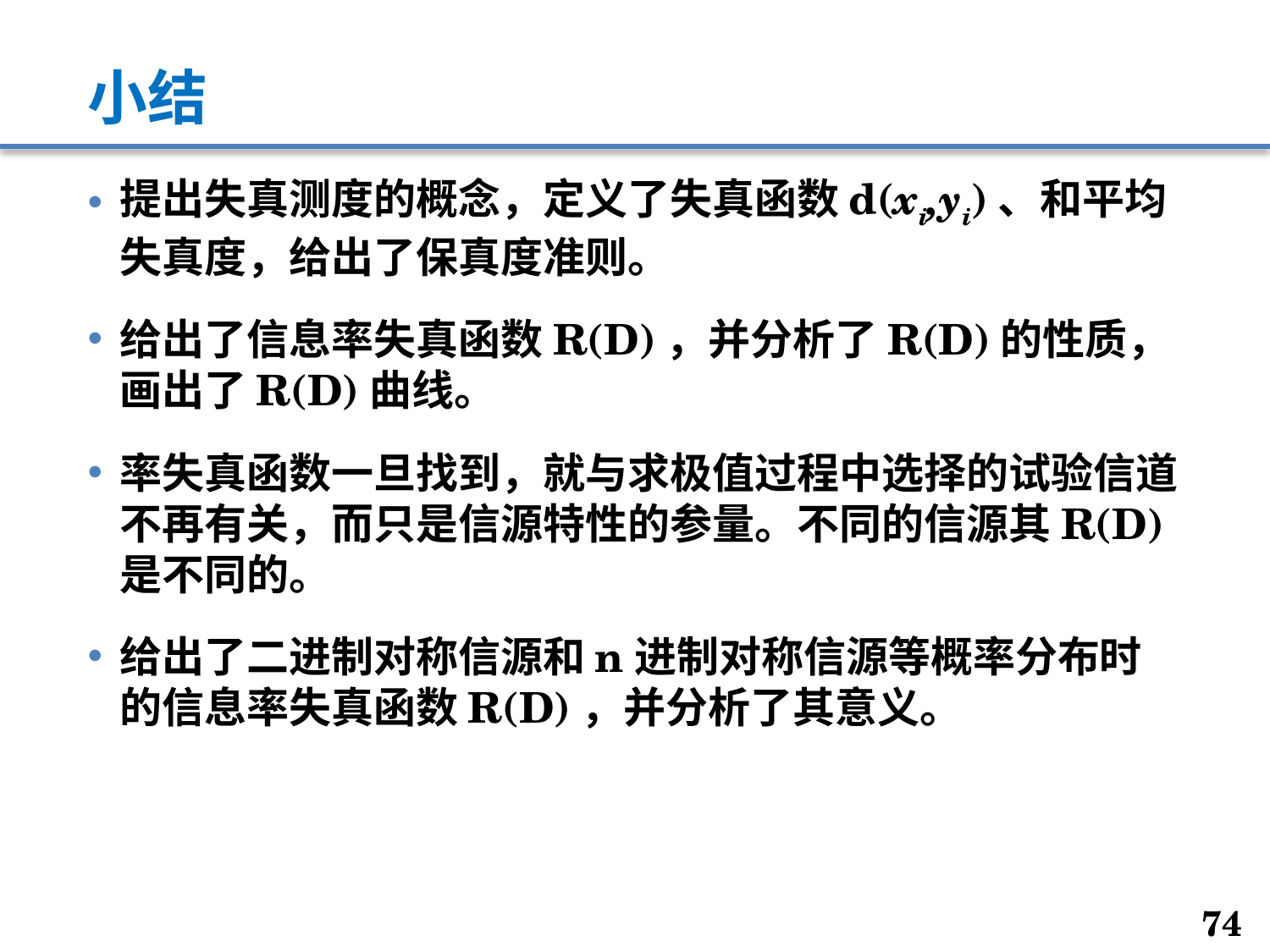

# 小结
提出失真测度的概念，定义了失真函数d(xi,yi)、和平均失真度，给出了保真度准则。
给出了信息率失真函数R(D)，并分析了R(D)的性质，画出了R(D)曲线。
率失真函数一旦找到，就与求极值过程中选择的试验信道不再有关，而只是信源特性的参量。不同的信源其R(D)是不同的。
给出了二进制对称信源和n进制对称信源等概率分布时的信息率失真函数R(D)，并分析了其意义。
74